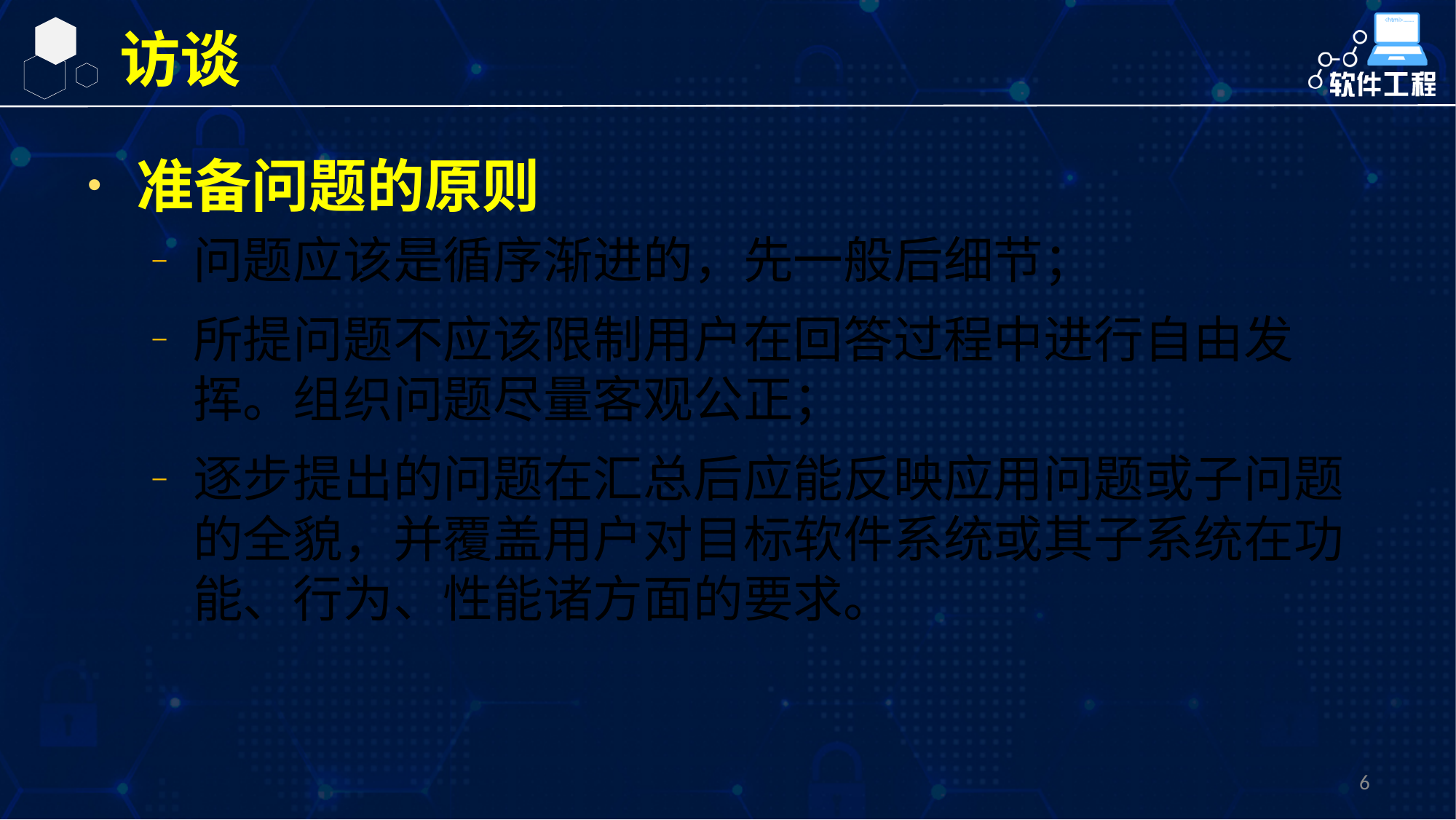

访谈
准备问题的原则
问题应该是循序渐进的，先一般后细节；
所提问题不应该限制用户在回答过程中进行自由发挥。组织问题尽量客观公正；
逐步提出的问题在汇总后应能反映应用问题或子问题的全貌，并覆盖用户对目标软件系统或其子系统在功能、行为、性能诸方面的要求。
6